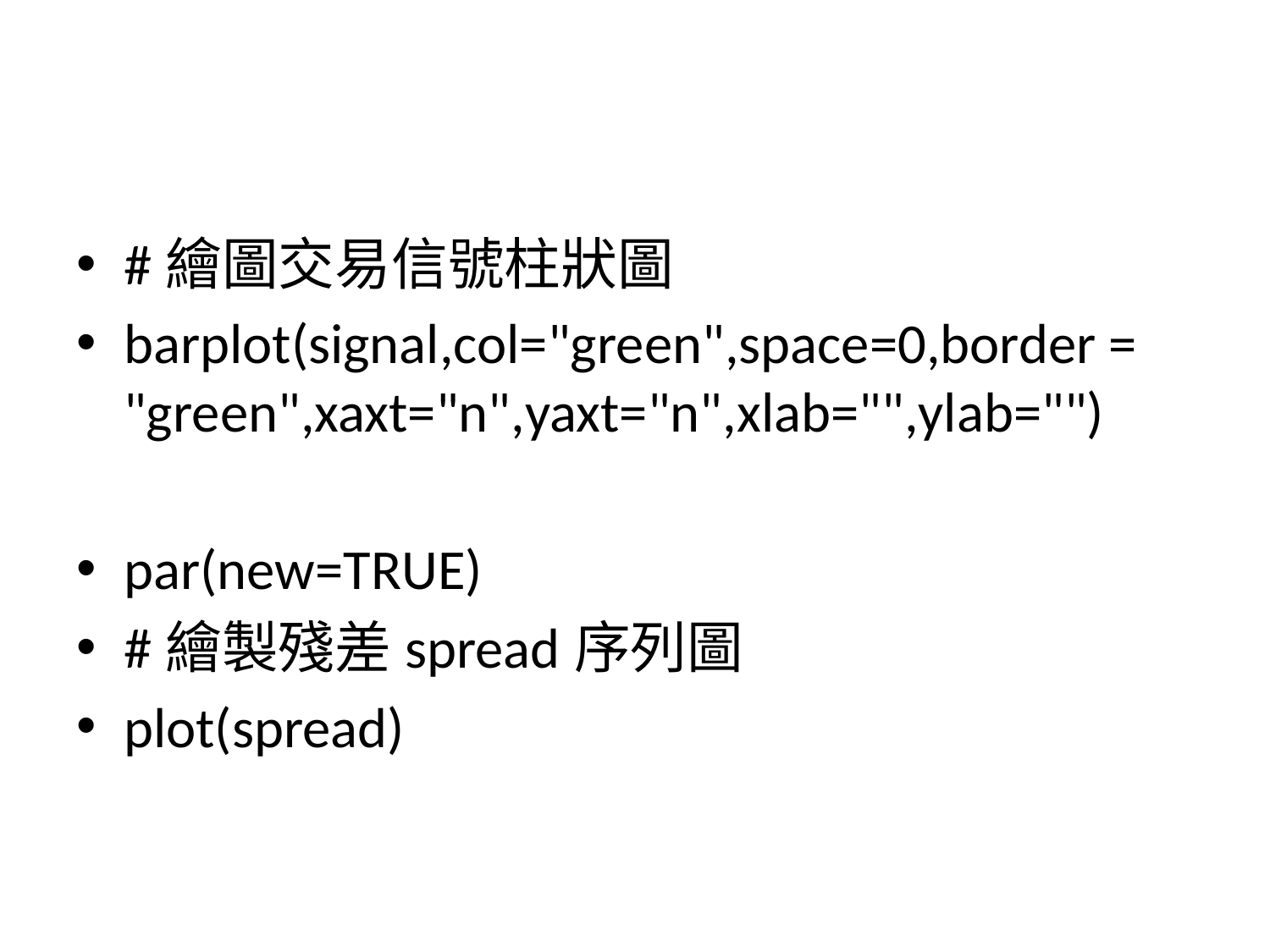

#
#繪圖交易信號柱狀圖
barplot(signal,col="green",space=0,border = "green",xaxt="n",yaxt="n",xlab="",ylab="")

par(new=TRUE)
#繪製殘差spread序列圖
plot(spread)